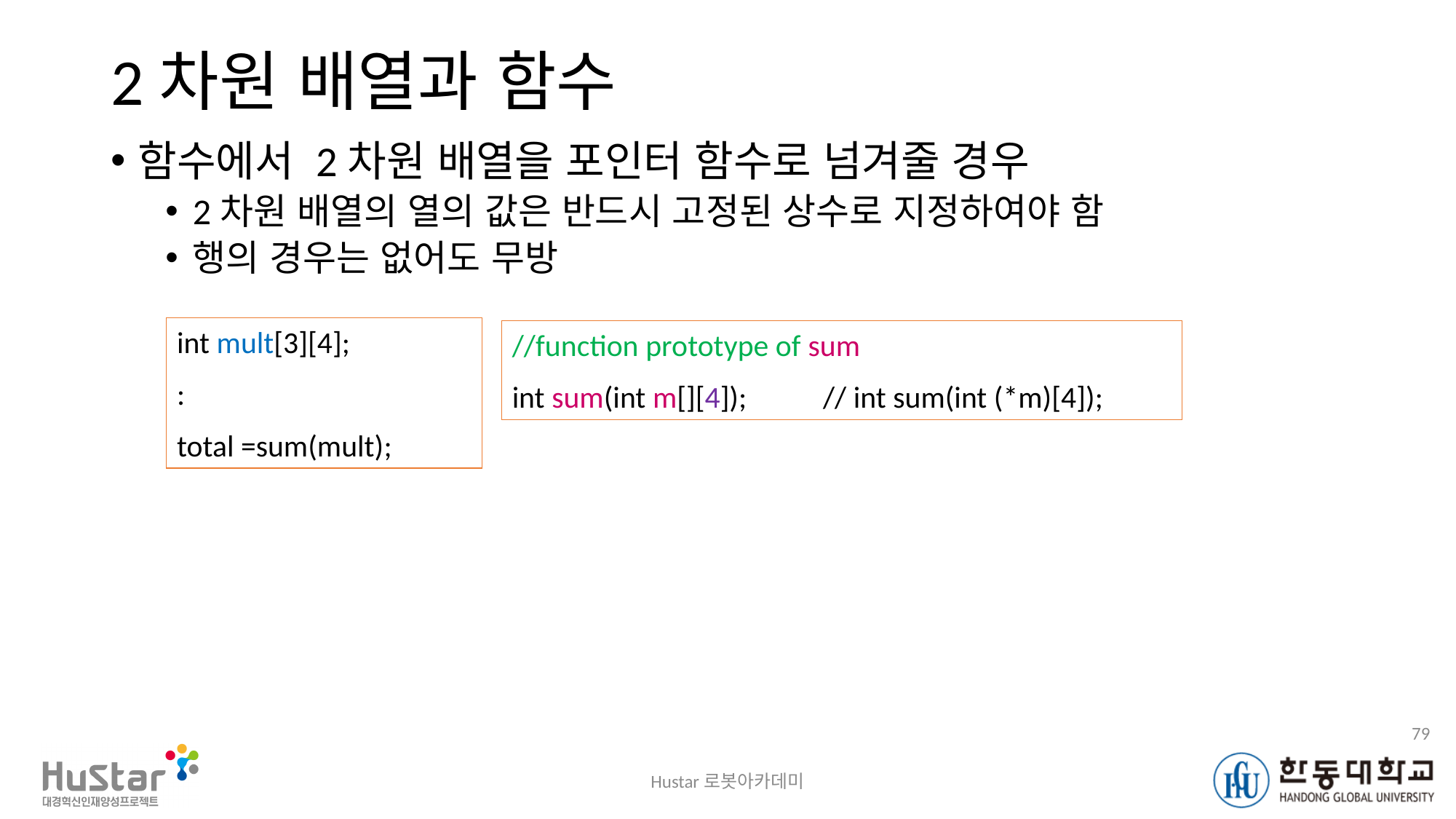

# 2차원 배열과 함수
함수에서 2차원 배열을 포인터 함수로 넘겨줄 경우
2차원 배열의 열의 값은 반드시 고정된 상수로 지정하여야 함
행의 경우는 없어도 무방
int mult[3][4];
:
total =sum(mult);
//function prototype of sum
int sum(int m[][4]);           // int sum(int (*m)[4]);
79
Hustar로봇아카데미